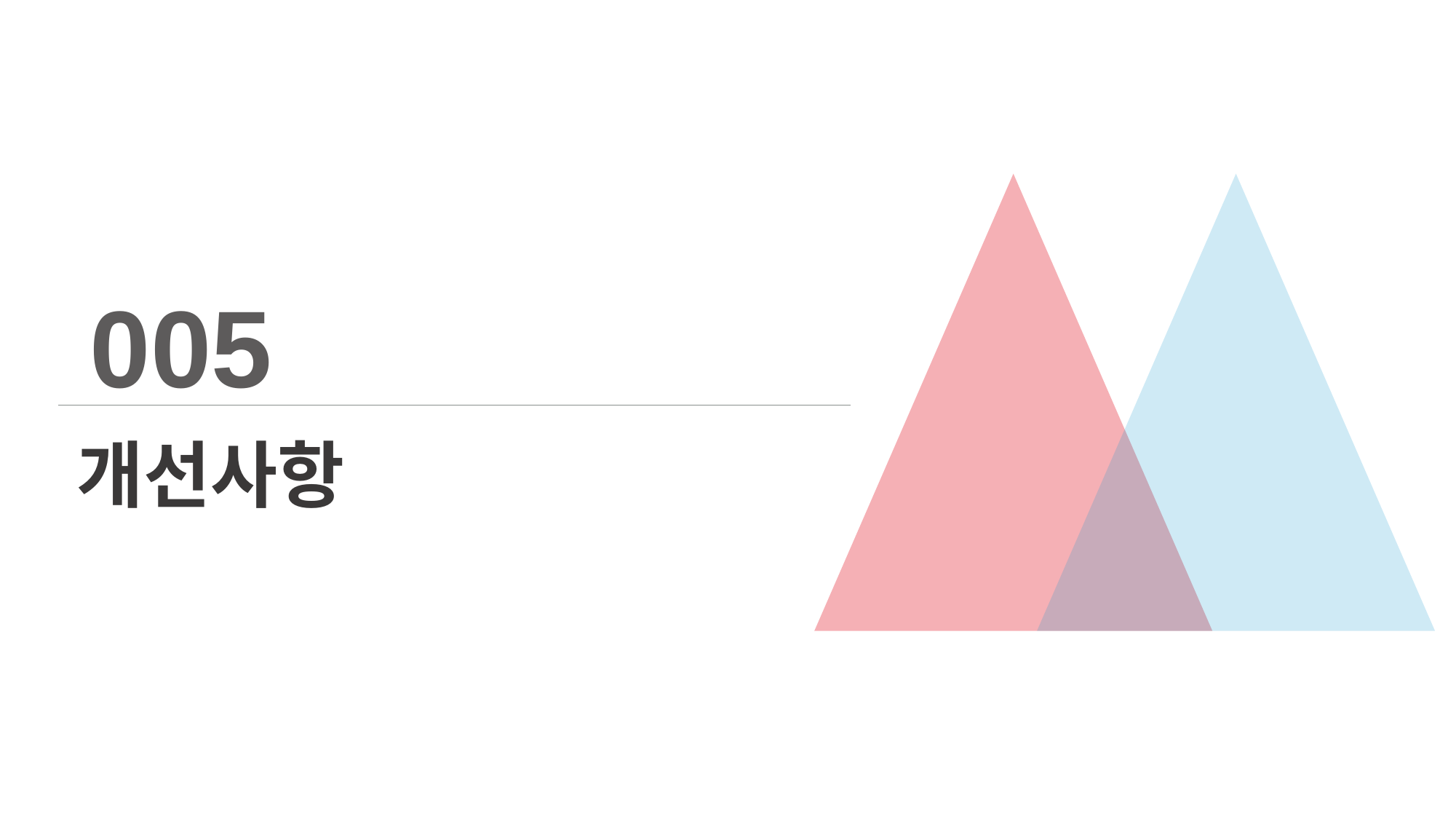

005
개선사항

Copyrightⓒ. Saebyeol Yu. All Rights Reserved.